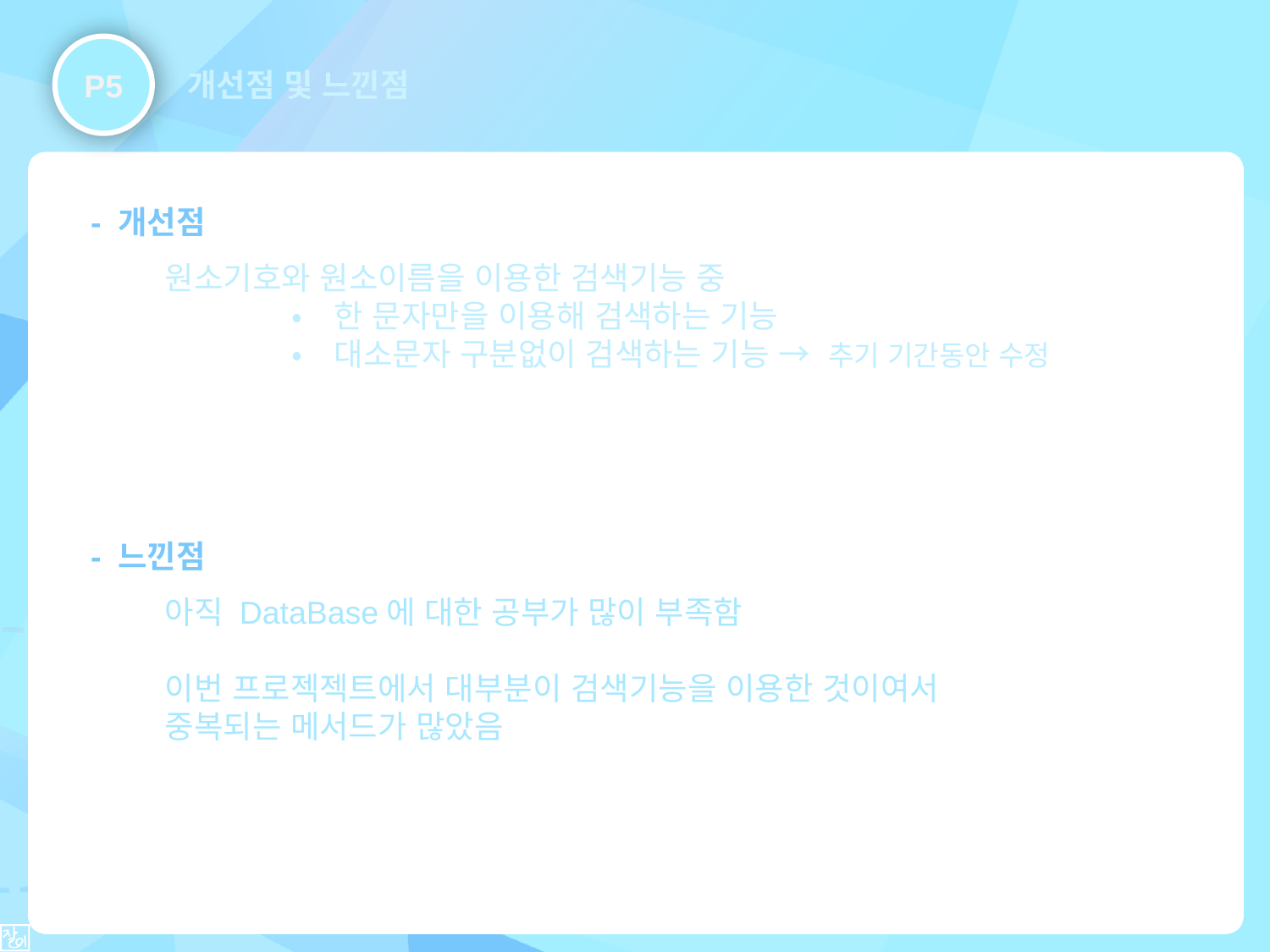

P5
개선점 및 느낀점
- 개선점
원소기호와 원소이름을 이용한 검색기능 중
	・　한 문자만을 이용해 검색하는 기능
	・　대소문자 구분없이 검색하는 기능 →  추기 기간동안 수정
- 느낀점
아직 DataBase에 대한 공부가 많이 부족함

이번 프로젝젝트에서 대부분이 검색기능을 이용한 것이여서
중복되는 메서드가 많았음